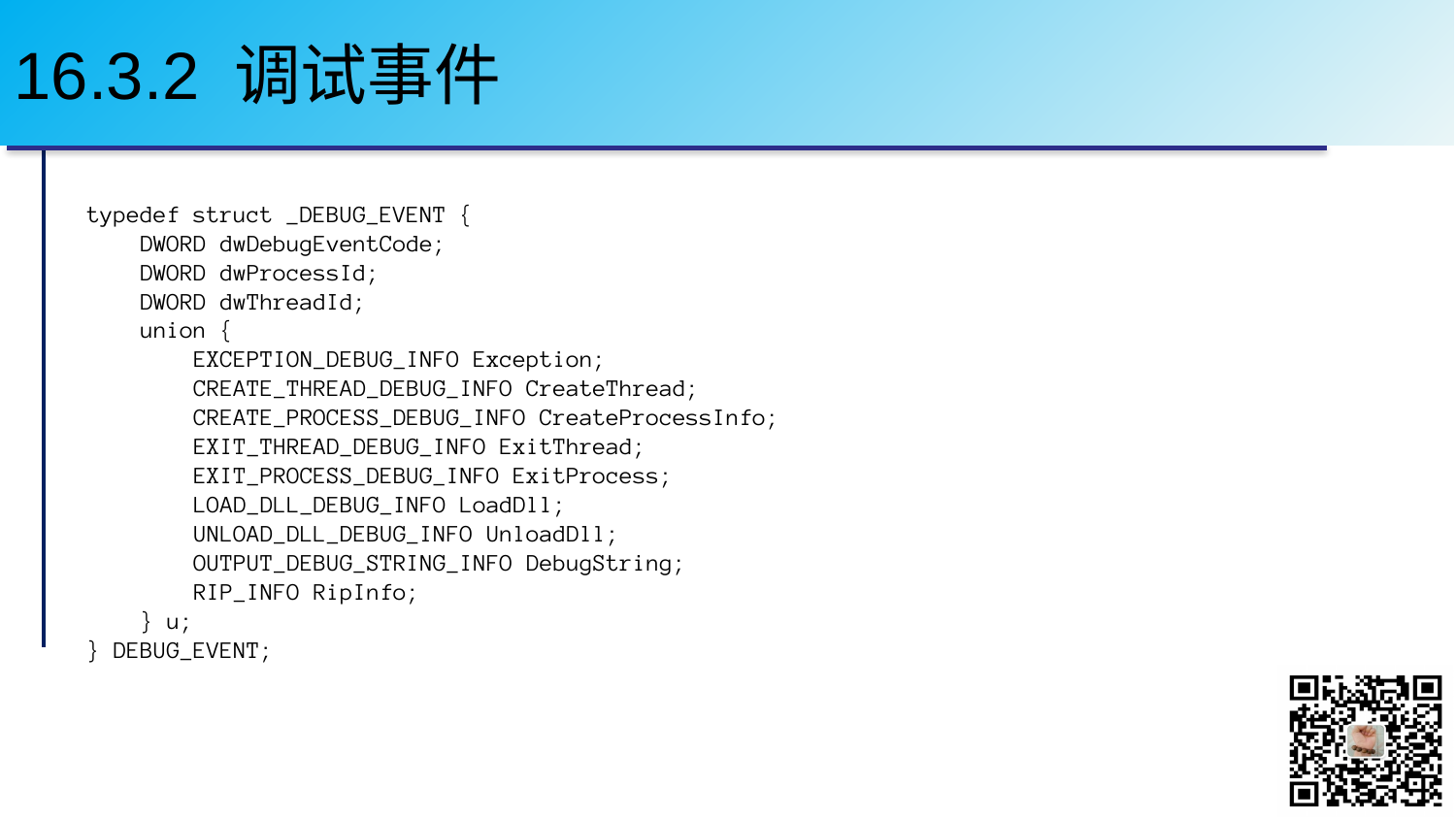

# 16.3.2 调试事件
typedef struct _DEBUG_EVENT {
    DWORD dwDebugEventCode;
    DWORD dwProcessId;
    DWORD dwThreadId;
    union {
        EXCEPTION_DEBUG_INFO Exception;
        CREATE_THREAD_DEBUG_INFO CreateThread;
        CREATE_PROCESS_DEBUG_INFO CreateProcessInfo;
        EXIT_THREAD_DEBUG_INFO ExitThread;
        EXIT_PROCESS_DEBUG_INFO ExitProcess;
        LOAD_DLL_DEBUG_INFO LoadDll;
        UNLOAD_DLL_DEBUG_INFO UnloadDll;
        OUTPUT_DEBUG_STRING_INFO DebugString;
        RIP_INFO RipInfo;
    } u;
} DEBUG_EVENT;